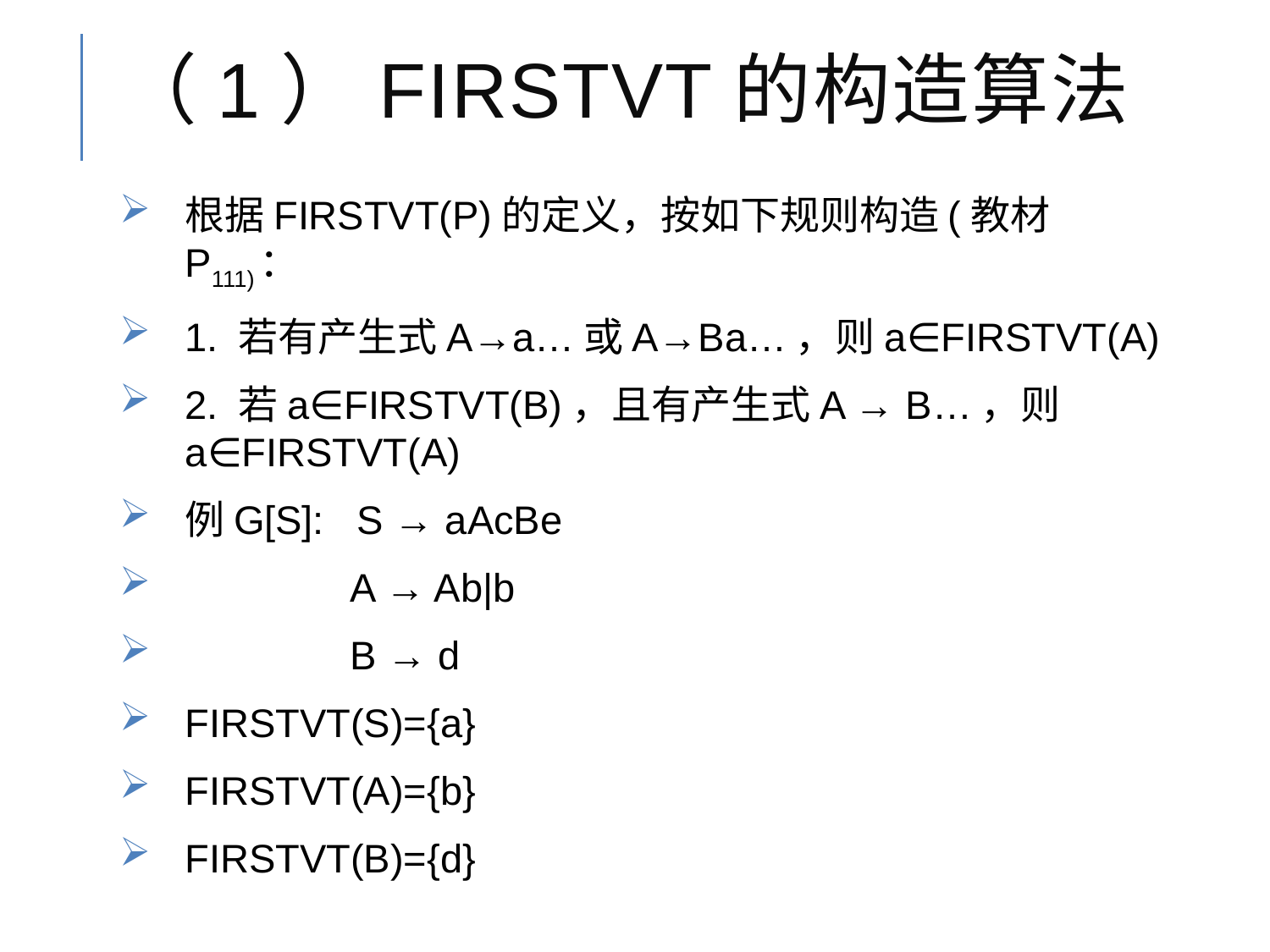

# （1）FIRSTVT的构造算法
根据FIRSTVT(P)的定义，按如下规则构造(教材P111)：
1. 若有产生式A→a…或A→Ba…，则a∈FIRSTVT(A)
2. 若a∈FIRSTVT(B)，且有产生式A → B…，则a∈FIRSTVT(A)
例G[S]:   S → aAcBe
               A → Ab|b
               B → d
FIRSTVT(S)={a}
FIRSTVT(A)={b}
FIRSTVT(B)={d}
39